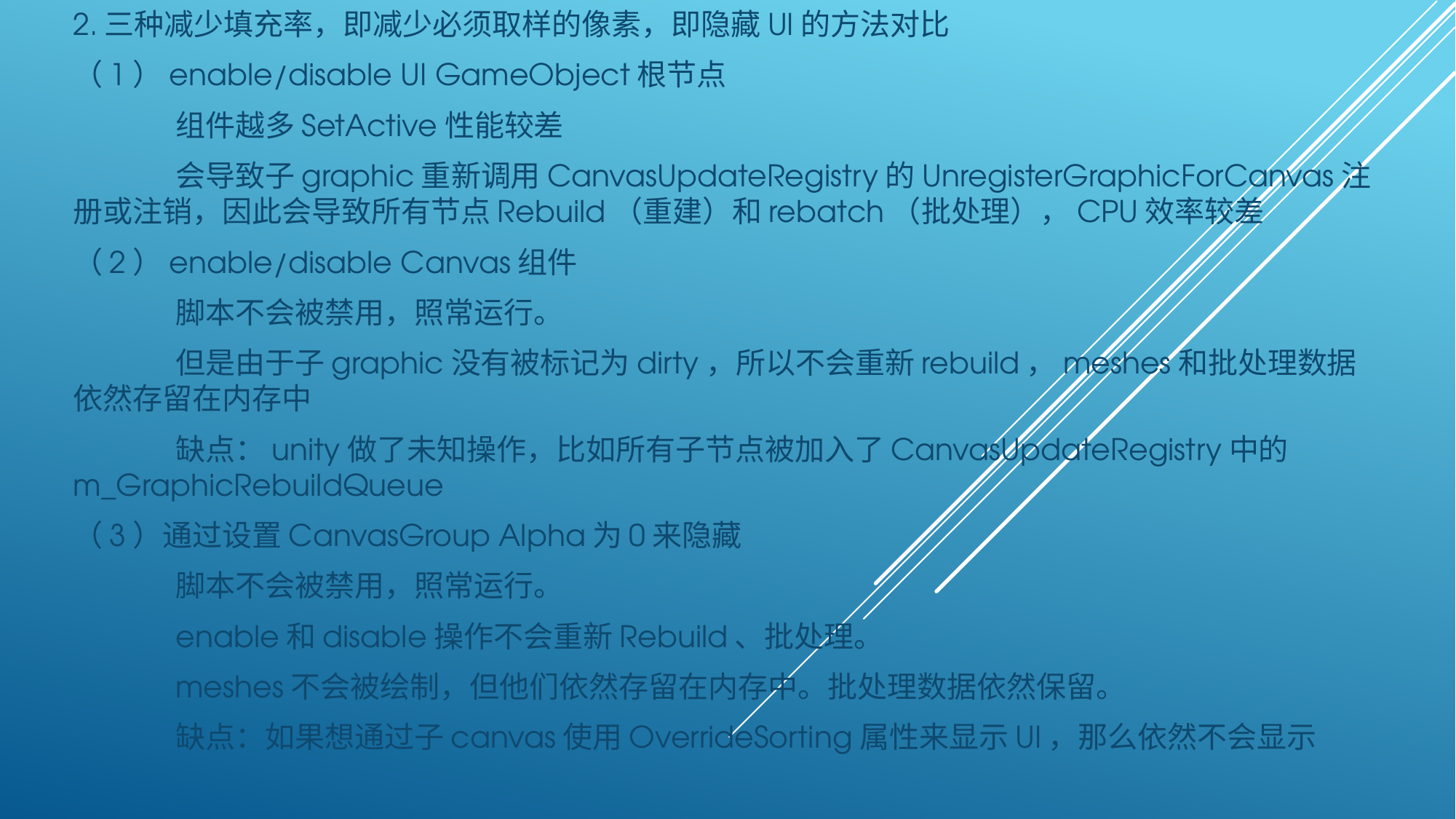

2.三种减少填充率，即减少必须取样的像素，即隐藏UI的方法对比
（1）enable/disable UI GameObject根节点
	组件越多SetActive性能较差
	会导致子graphic重新调用CanvasUpdateRegistry的UnregisterGraphicForCanvas注册或注销，因此会导致所有节点Rebuild（重建）和rebatch（批处理），CPU效率较差
（2）enable/disable Canvas组件
	脚本不会被禁用，照常运行。
	但是由于子graphic没有被标记为dirty，所以不会重新rebuild，meshes和批处理数据依然存留在内存中
	缺点：unity做了未知操作，比如所有子节点被加入了CanvasUpdateRegistry中的m_GraphicRebuildQueue
（3）通过设置CanvasGroup Alpha为0来隐藏
	脚本不会被禁用，照常运行。
	enable和disable操作不会重新Rebuild、批处理。
	meshes不会被绘制，但他们依然存留在内存中。批处理数据依然保留。
	缺点：如果想通过子canvas使用OverrideSorting属性来显示UI，那么依然不会显示